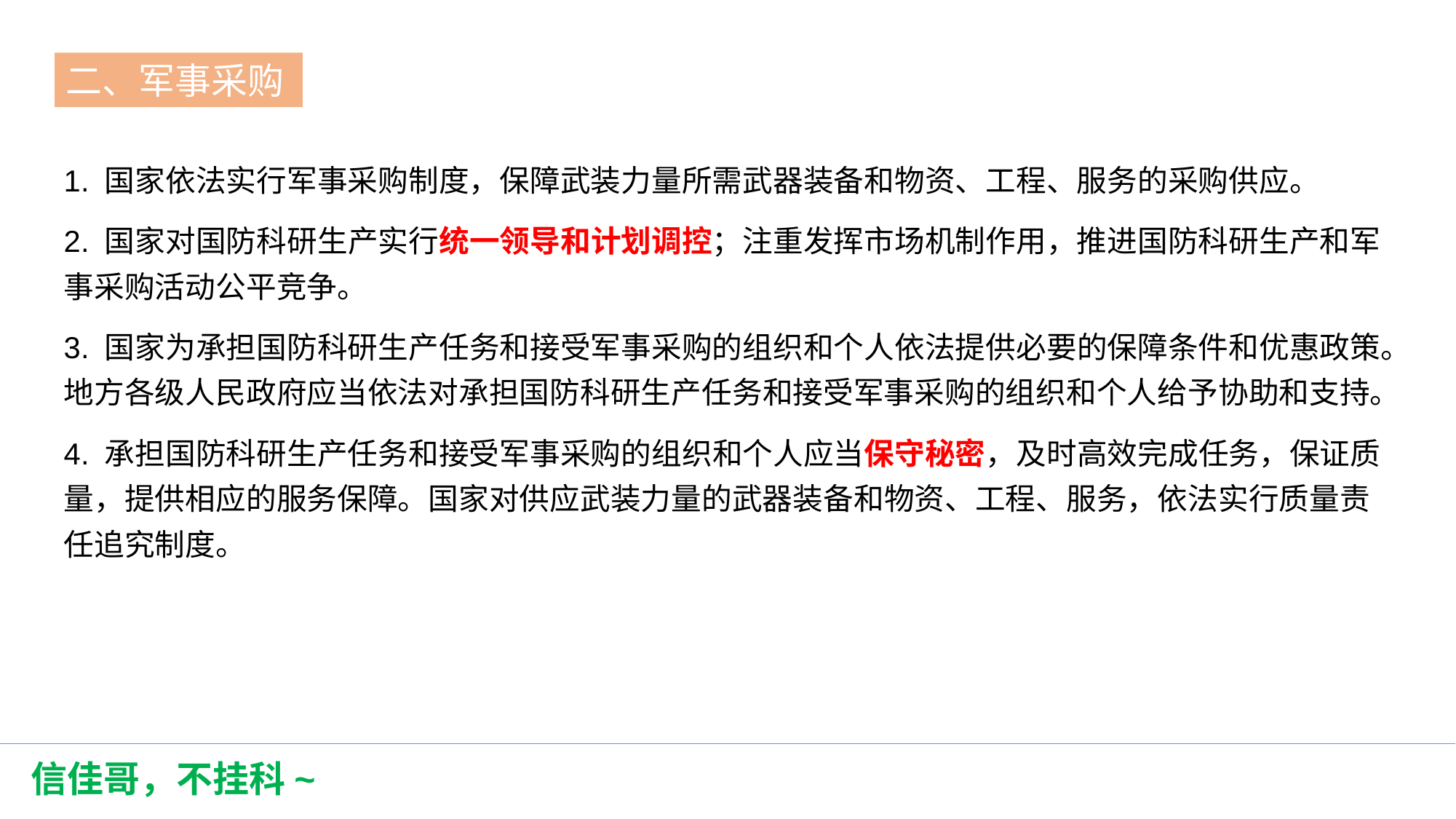

二、军事采购
第一节
1. 国家依法实行军事采购制度，保障武装力量所需武器装备和物资、工程、服务的采购供应。
2. 国家对国防科研生产实行统一领导和计划调控；注重发挥市场机制作用，推进国防科研生产和军事采购活动公平竞争。
3. 国家为承担国防科研生产任务和接受军事采购的组织和个人依法提供必要的保障条件和优惠政策。地方各级人民政府应当依法对承担国防科研生产任务和接受军事采购的组织和个人给予协助和支持。
4. 承担国防科研生产任务和接受军事采购的组织和个人应当保守秘密，及时高效完成任务，保证质量，提供相应的服务保障。国家对供应武装力量的武器装备和物资、工程、服务，依法实行质量责任追究制度。